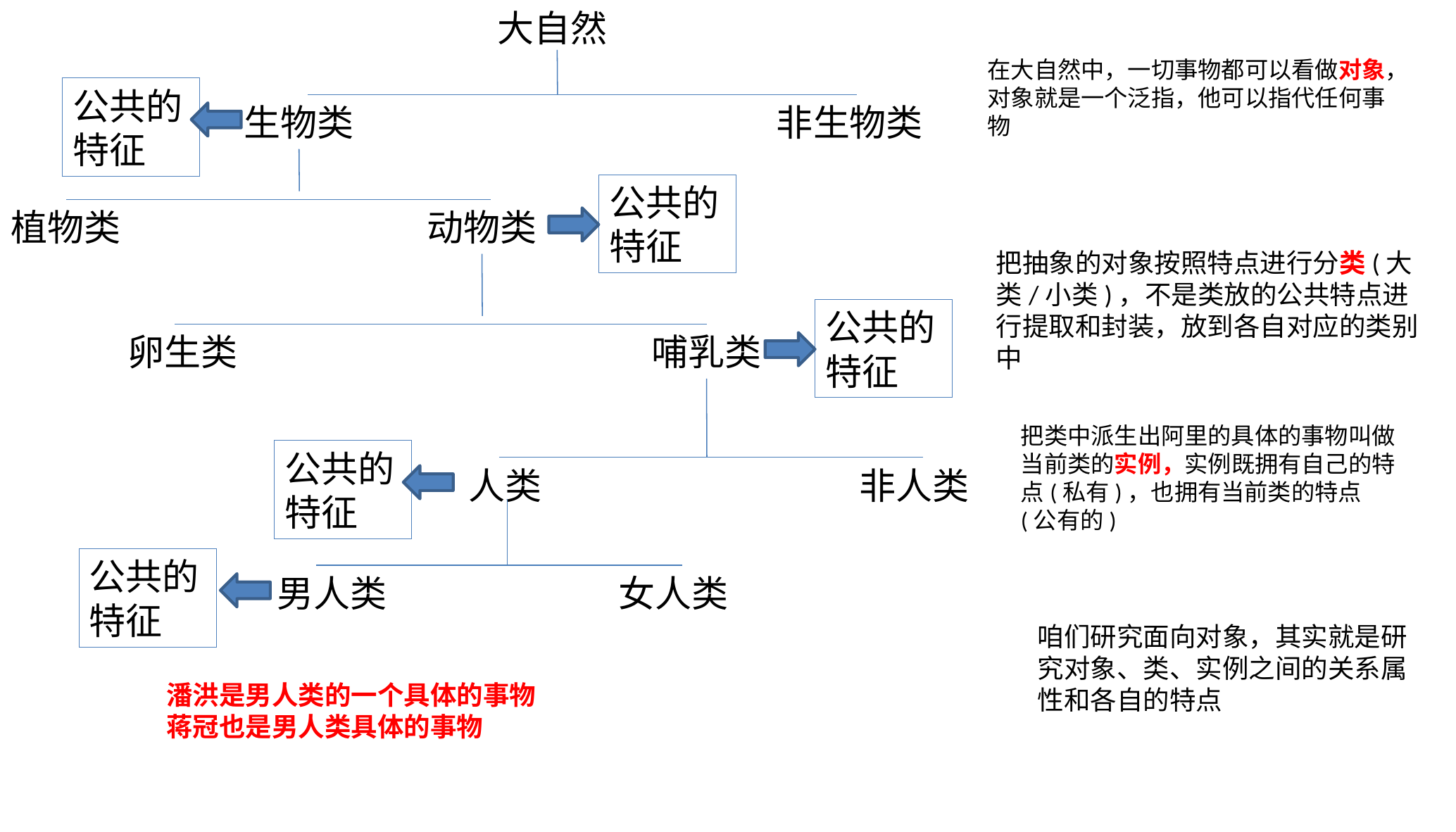

大自然
在大自然中，一切事物都可以看做对象，对象就是一个泛指，他可以指代任何事物
公共的特征
生物类
非生物类

公共的特征
植物类
动物类

把抽象的对象按照特点进行分类(大类/小类)，不是类放的公共特点进行提取和封装，放到各自对应的类别中
公共的特征
卵生类
哺乳类

把类中派生出阿里的具体的事物叫做当前类的实例，实例既拥有自己的特点(私有)，也拥有当前类的特点(公有的)
公共的特征
人类
非人类

公共的特征
男人类
女人类

咱们研究面向对象，其实就是研究对象、类、实例之间的关系属性和各自的特点
潘洪是男人类的一个具体的事物
蒋冠也是男人类具体的事物